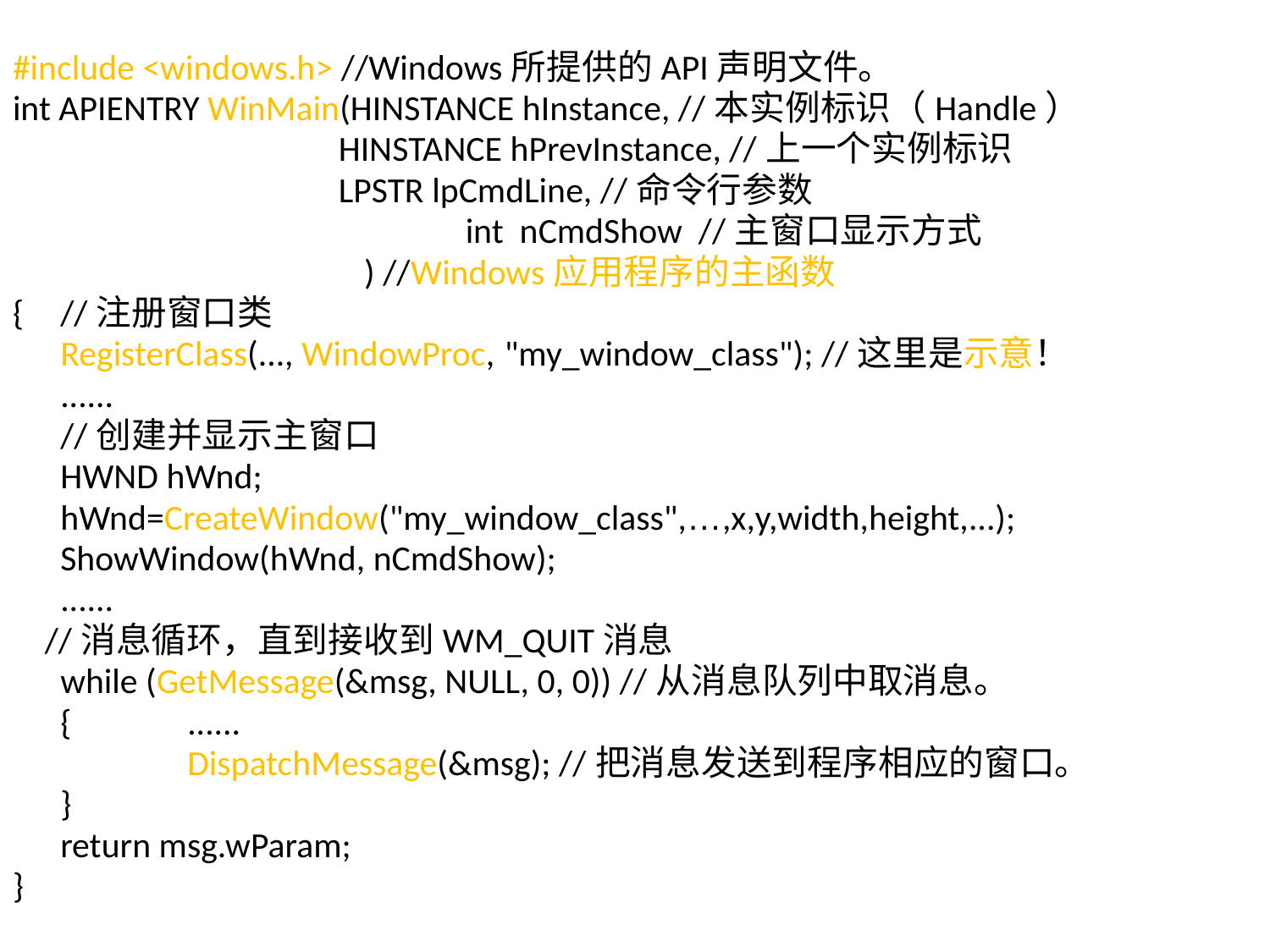

#include <windows.h> //Windows所提供的API声明文件。
int APIENTRY WinMain(HINSTANCE hInstance, //本实例标识（Handle）
                      	   HINSTANCE hPrevInstance, //上一个实例标识
                      	   LPSTR lpCmdLine, //命令行参数
			  	   int  nCmdShow  //主窗口显示方式
		                      ) //Windows应用程序的主函数
{	//注册窗口类
	RegisterClass(..., WindowProc, "my_window_class"); //这里是示意！
	......
	//创建并显示主窗口
	HWND hWnd;
	hWnd=CreateWindow("my_window_class",…,x,y,width,height,...);
	ShowWindow(hWnd, nCmdShow);
	......
    //消息循环，直到接收到WM_QUIT消息
	while (GetMessage(&msg, NULL, 0, 0)) //从消息队列中取消息。
	{	......
		DispatchMessage(&msg); //把消息发送到程序相应的窗口。
	}
	return msg.wParam;
}